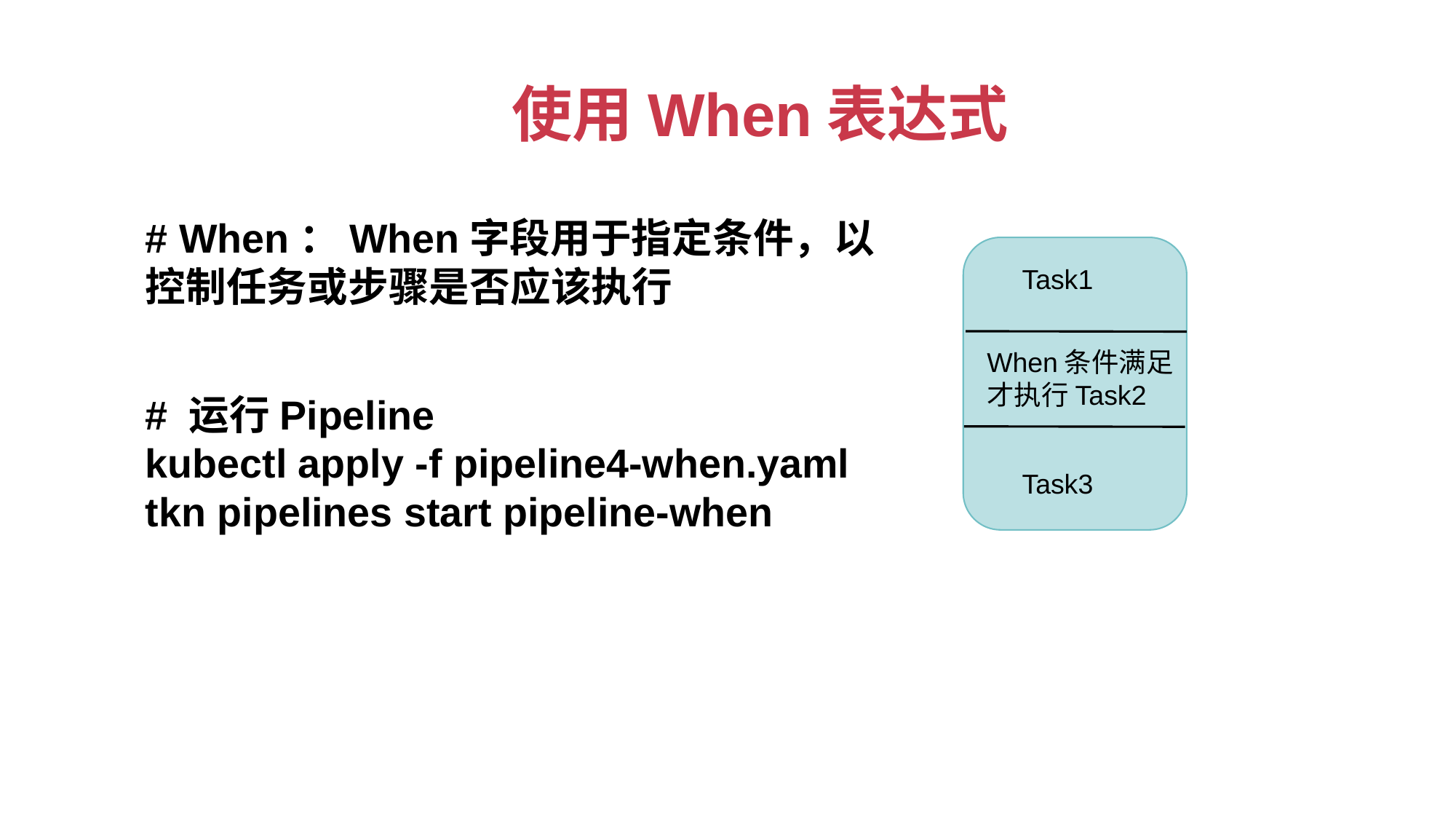

使用When表达式
# When：When字段用于指定条件，以控制任务或步骤是否应该执行

Task1
When条件满足才执行Task2

# 运行Pipeline
kubectl apply -f pipeline4-when.yaml
tkn pipelines start pipeline-when

Task3